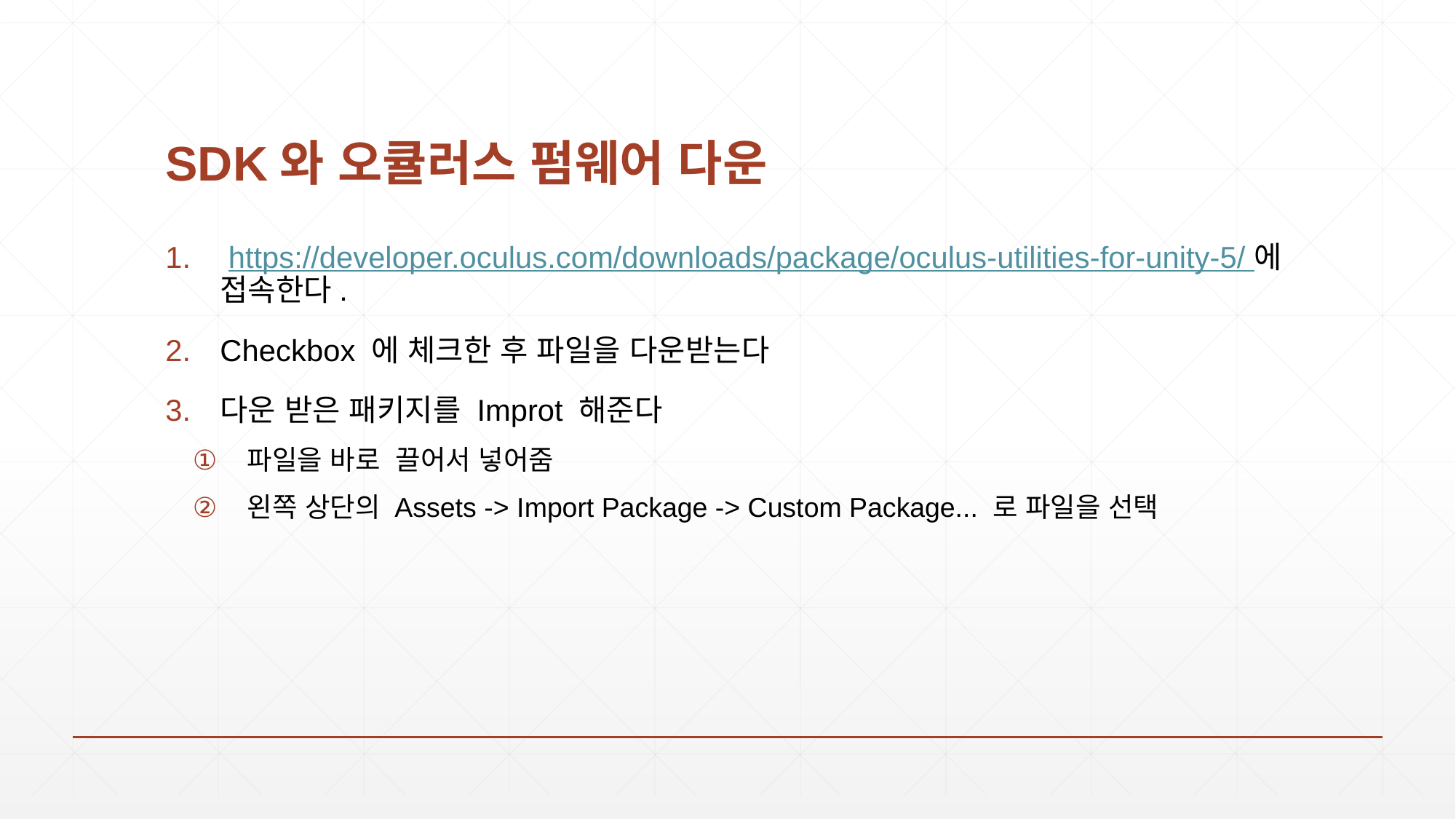

# SDK와 오큘러스 펌웨어 다운
 https://developer.oculus.com/downloads/package/oculus-utilities-for-unity-5/ 에 접속한다.
Checkbox 에 체크한 후 파일을 다운받는다
다운 받은 패키지를 Improt 해준다
파일을 바로  끌어서 넣어줌
왼쪽 상단의 Assets -> Import Package -> Custom Package... 로 파일을 선택